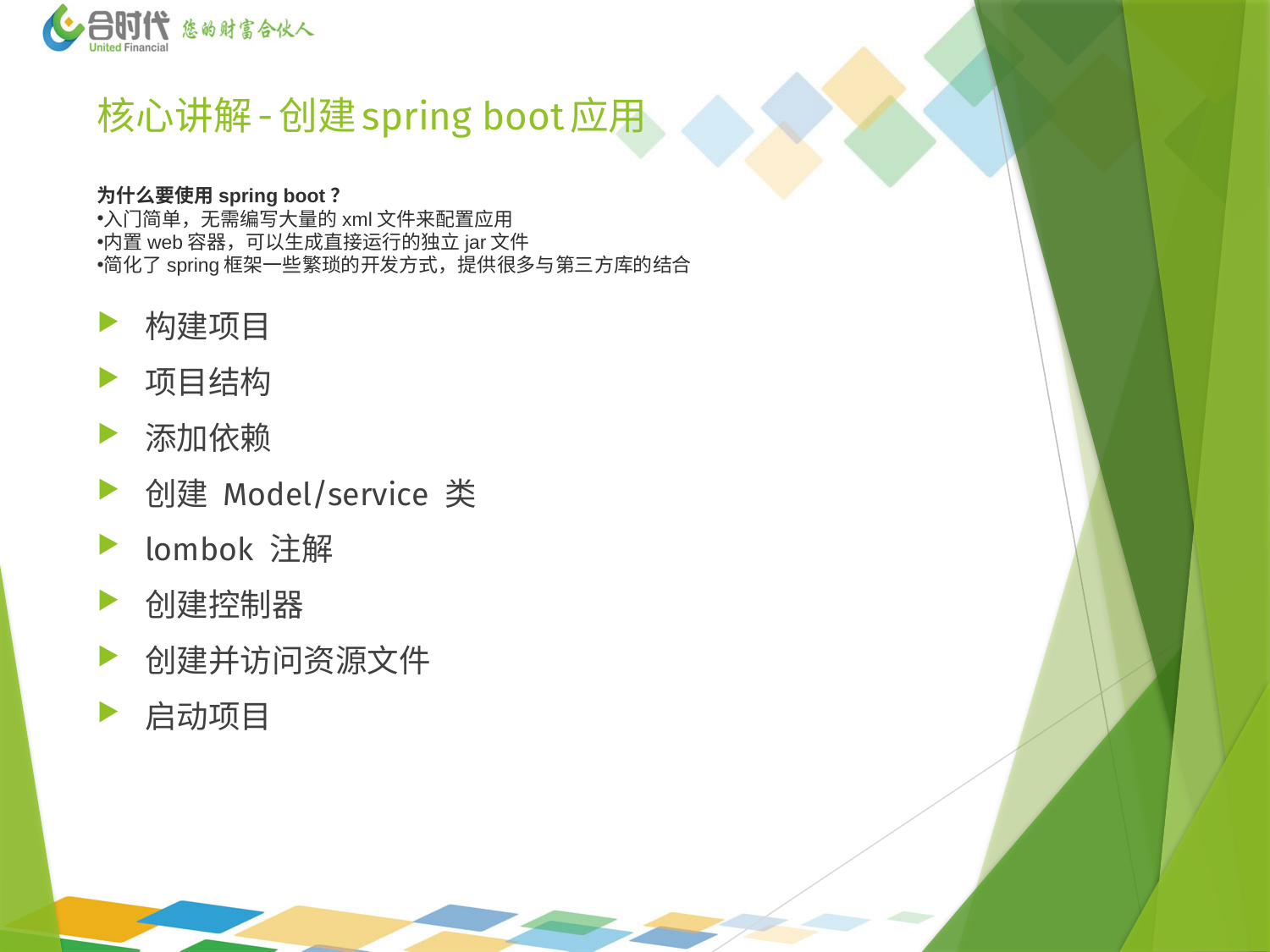

# 核心讲解-创建spring boot应用
为什么要使用spring boot？
入门简单，无需编写大量的xml文件来配置应用
内置web容器，可以生成直接运行的独立jar文件
简化了spring框架一些繁琐的开发方式，提供很多与第三方库的结合
构建项目
项目结构
添加依赖
创建 Model/service 类
lombok 注解
创建控制器
创建并访问资源文件
启动项目